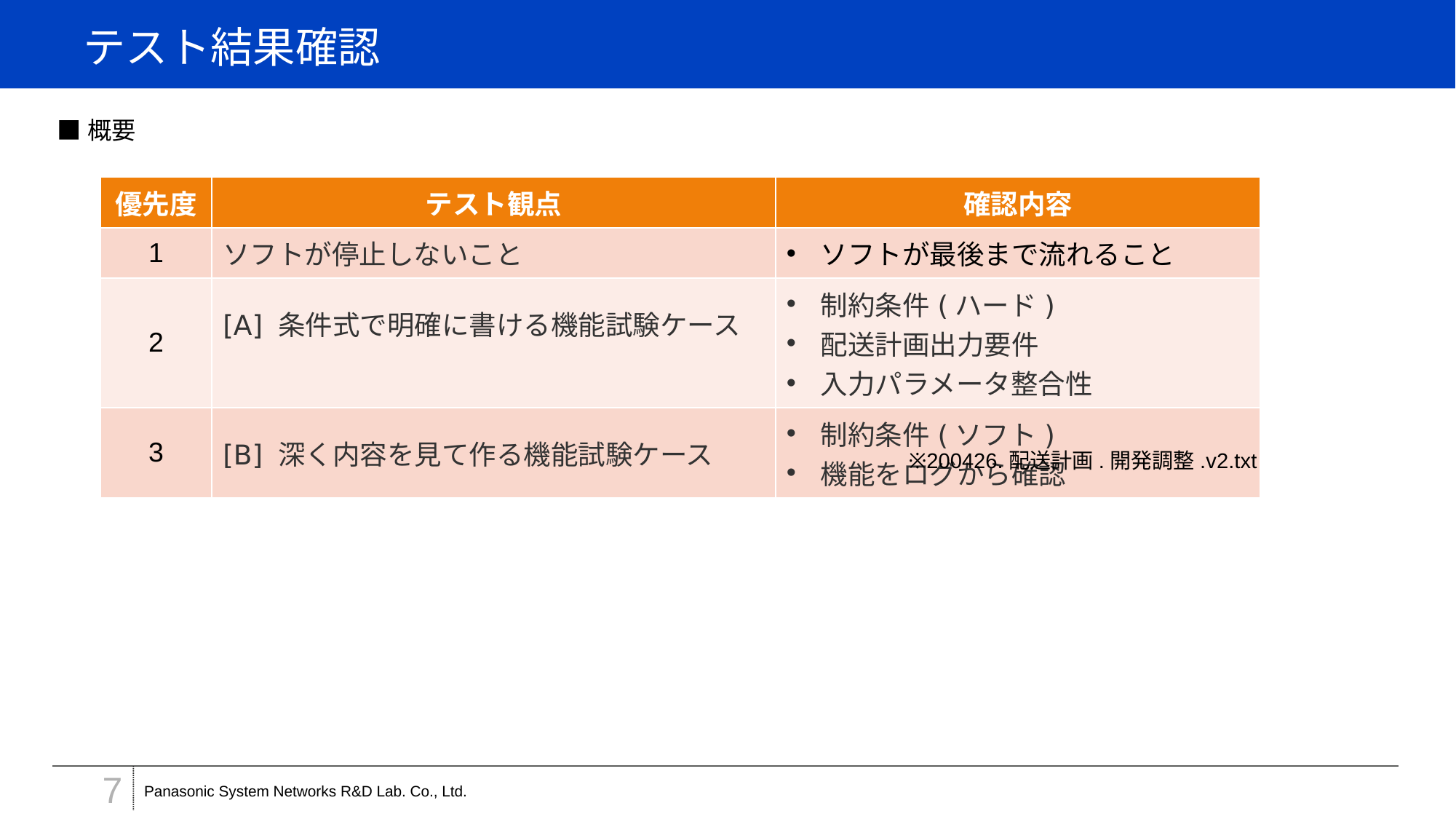

# テスト結果確認
■概要
| 優先度 | テスト観点 | 確認内容 |
| --- | --- | --- |
| 1 | ソフトが停止しないこと | ソフトが最後まで流れること |
| 2 | [A] 条件式で明確に書ける機能試験ケース | 制約条件(ハード) 配送計画出力要件 入力パラメータ整合性 |
| 3 | [B] 深く内容を見て作る機能試験ケース | 制約条件(ソフト) 機能をログから確認 |
※200426.配送計画.開発調整.v2.txt
7